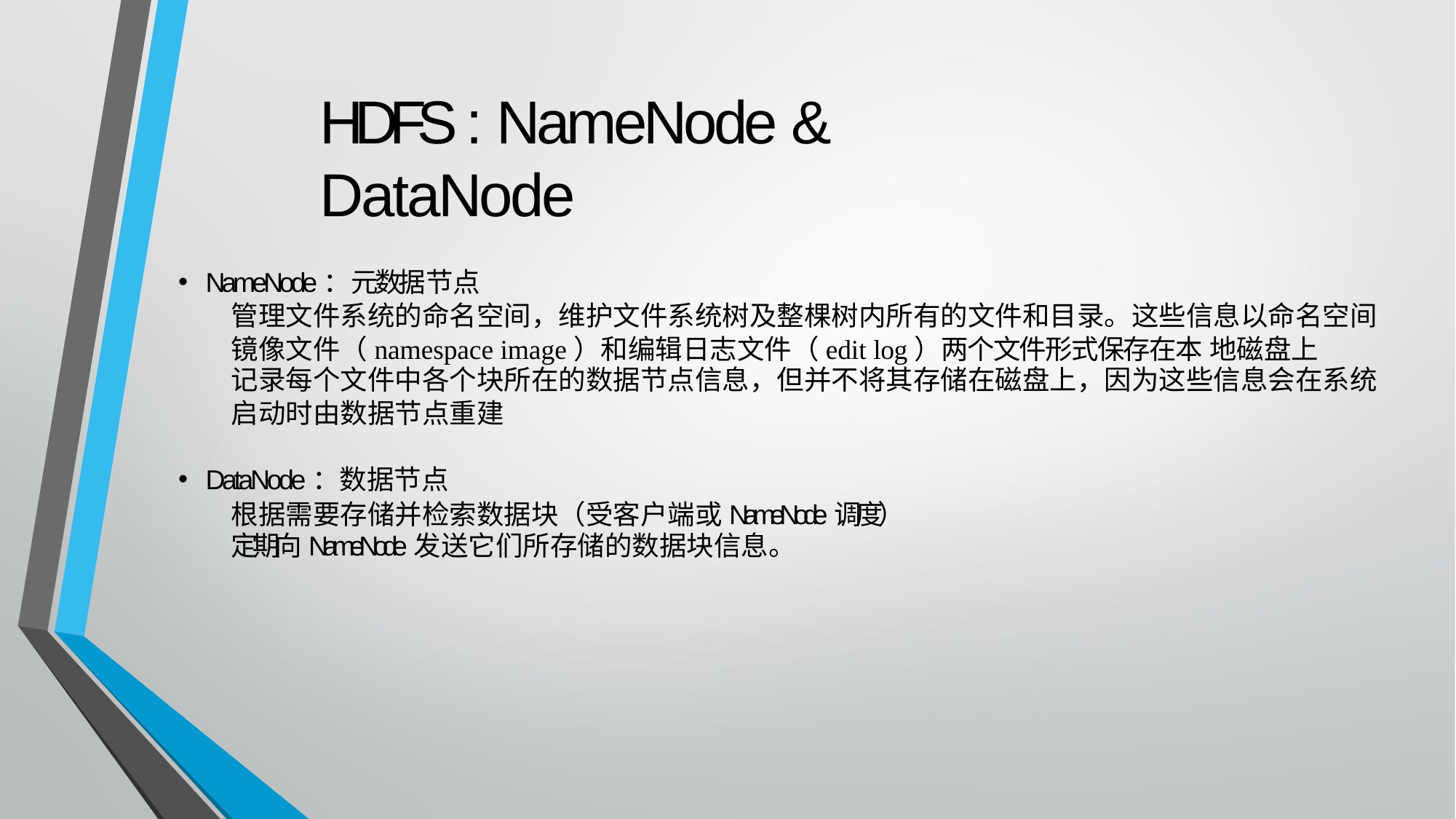

# HDFS : NameNode & DataNode
NameNode：元数据节点
管理⽂件系统的命名空间，维护⽂件系统树及整棵树内所有的⽂件和⽬录。这些信息以命名空间 镜像⽂件（namespace image）和编辑⽇志⽂件（edit log）两个文件形式保存在本 地磁盘上
记录每个⽂件中各个块所在的数据节点信息，但并不将其存储在磁盘上，因为这些信息会在系统
启动时由数据节点重建
DataNode：数据节点
根据需要存储并检索数据块（受客户端或NameNode调度） 定期向NameNode发送它们所存储的数据块信息。